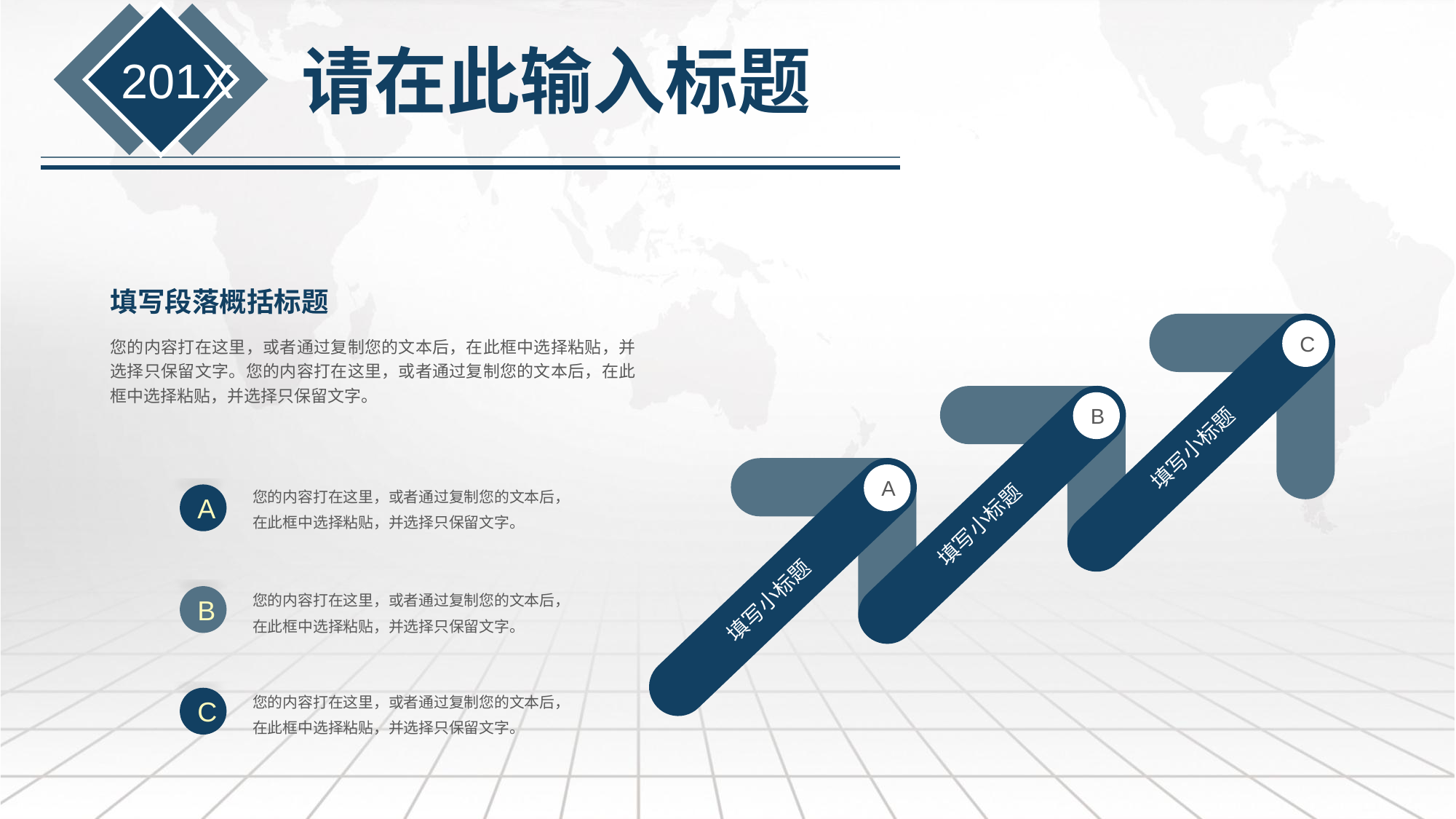

请在此输入标题
201X
填写段落概括标题
您的内容打在这里，或者通过复制您的文本后，在此框中选择粘贴，并选择只保留文字。您的内容打在这里，或者通过复制您的文本后，在此框中选择粘贴，并选择只保留文字。

C

B

填写小标题

A

您的内容打在这里，或者通过复制您的文本后，在此框中选择粘贴，并选择只保留文字。
A
填写小标题

您的内容打在这里，或者通过复制您的文本后，在此框中选择粘贴，并选择只保留文字。
填写小标题
B
您的内容打在这里，或者通过复制您的文本后，在此框中选择粘贴，并选择只保留文字。
C